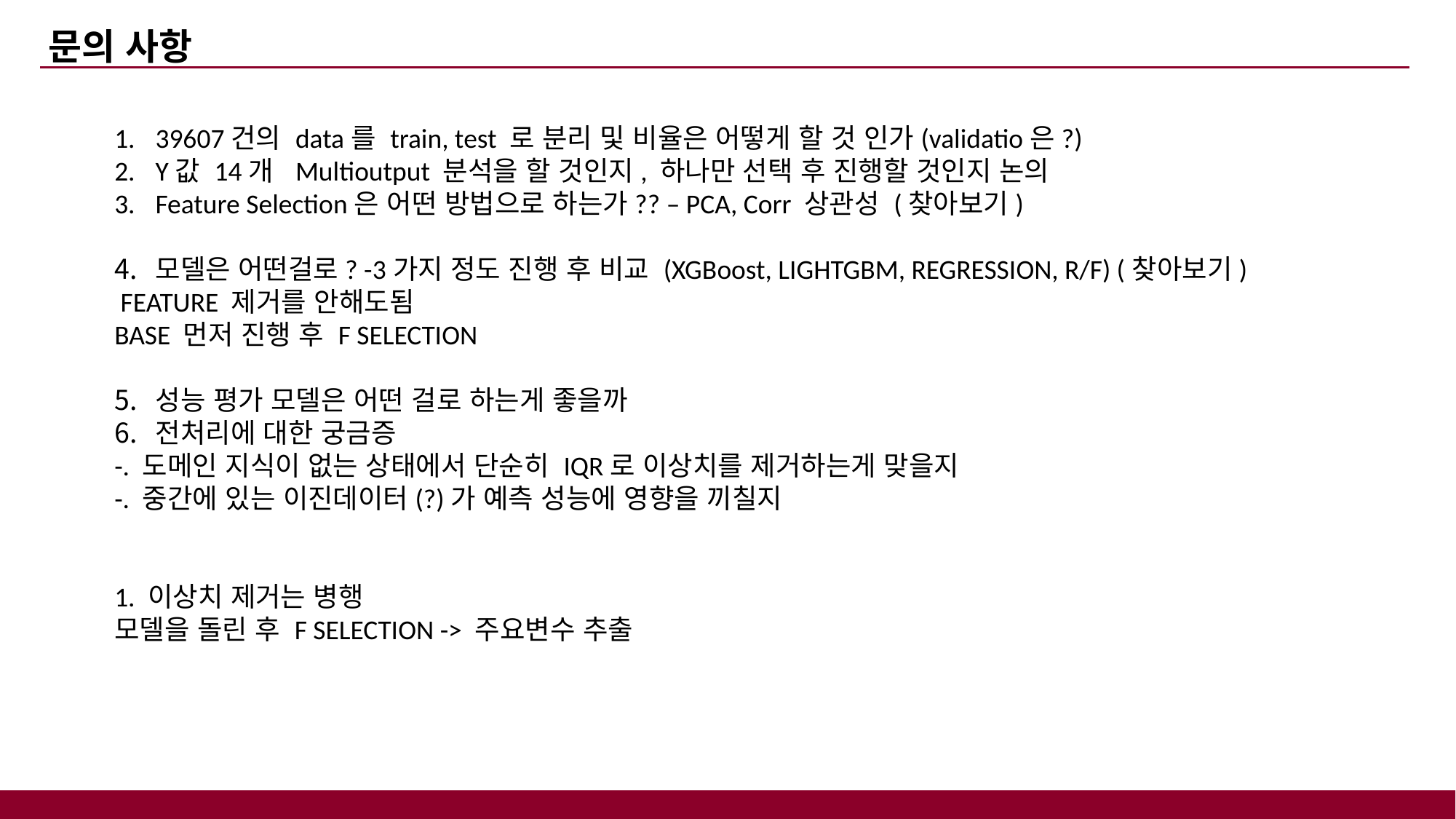

문의 사항
39607건의 data를 train, test 로 분리 및 비율은 어떻게 할 것 인가(validatio은?)
Y값 14개  Multioutput 분석을 할 것인지, 하나만 선택 후 진행할 것인지 논의
Feature Selection은 어떤 방법으로 하는가?? – PCA, Corr 상관성 (찾아보기)

모델은 어떤걸로? -3가지 정도 진행 후 비교 (XGBoost, LIGHTGBM, REGRESSION, R/F) (찾아보기)
 FEATURE 제거를 안해도됨
BASE 먼저 진행 후 F SELECTION

성능 평가 모델은 어떤 걸로 하는게 좋을까
전처리에 대한 궁금증
-. 도메인 지식이 없는 상태에서 단순히 IQR로 이상치를 제거하는게 맞을지
-. 중간에 있는 이진데이터(?)가 예측 성능에 영향을 끼칠지

1. 이상치 제거는 병행
모델을 돌린 후 F SELECTION -> 주요변수 추출